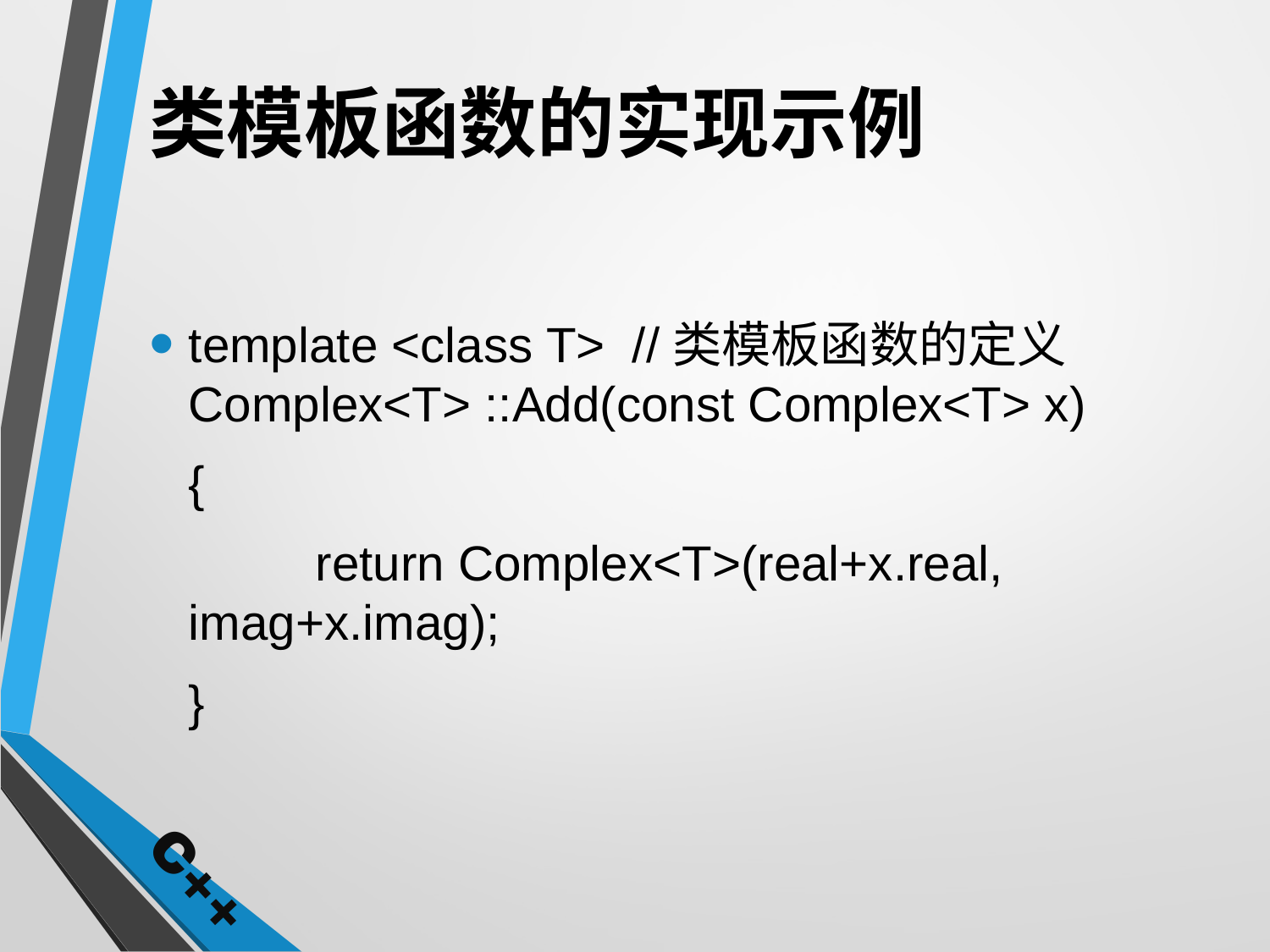

# 类模板函数的实现示例
template <class T>  //类模板函数的定义Complex<T> ::Add(const Complex<T> x)
	{
		return Complex<T>(real+x.real, 	imag+x.imag);
	}